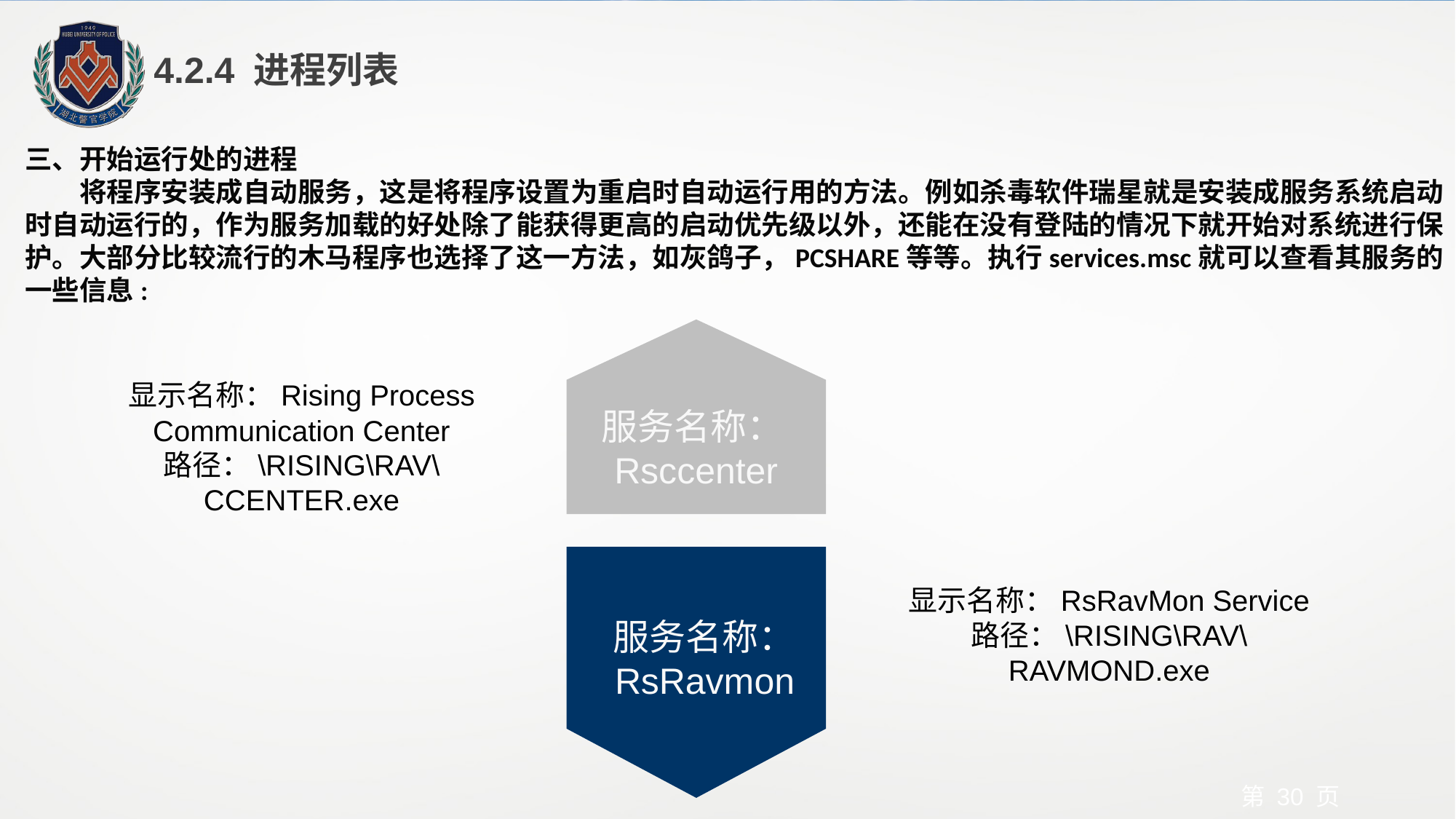

4.2.4 进程列表
三、开始运行处的进程
　　将程序安装成自动服务，这是将程序设置为重启时自动运行用的方法。例如杀毒软件瑞星就是安装成服务系统启动时自动运行的，作为服务加载的好处除了能获得更高的启动优先级以外，还能在没有登陆的情况下就开始对系统进行保护。大部分比较流行的木马程序也选择了这一方法，如灰鸽子，PCSHARE等等。执行services.msc就可以查看其服务的一些信息:

服务名称：Rsccenter
显示名称：Rising Process Communication Center
路径：\RISING\RAV\CCENTER.exe

服务名称：RsRavmon
显示名称：RsRavMon Service
路径：\RISING\RAV\RAVMOND.exe